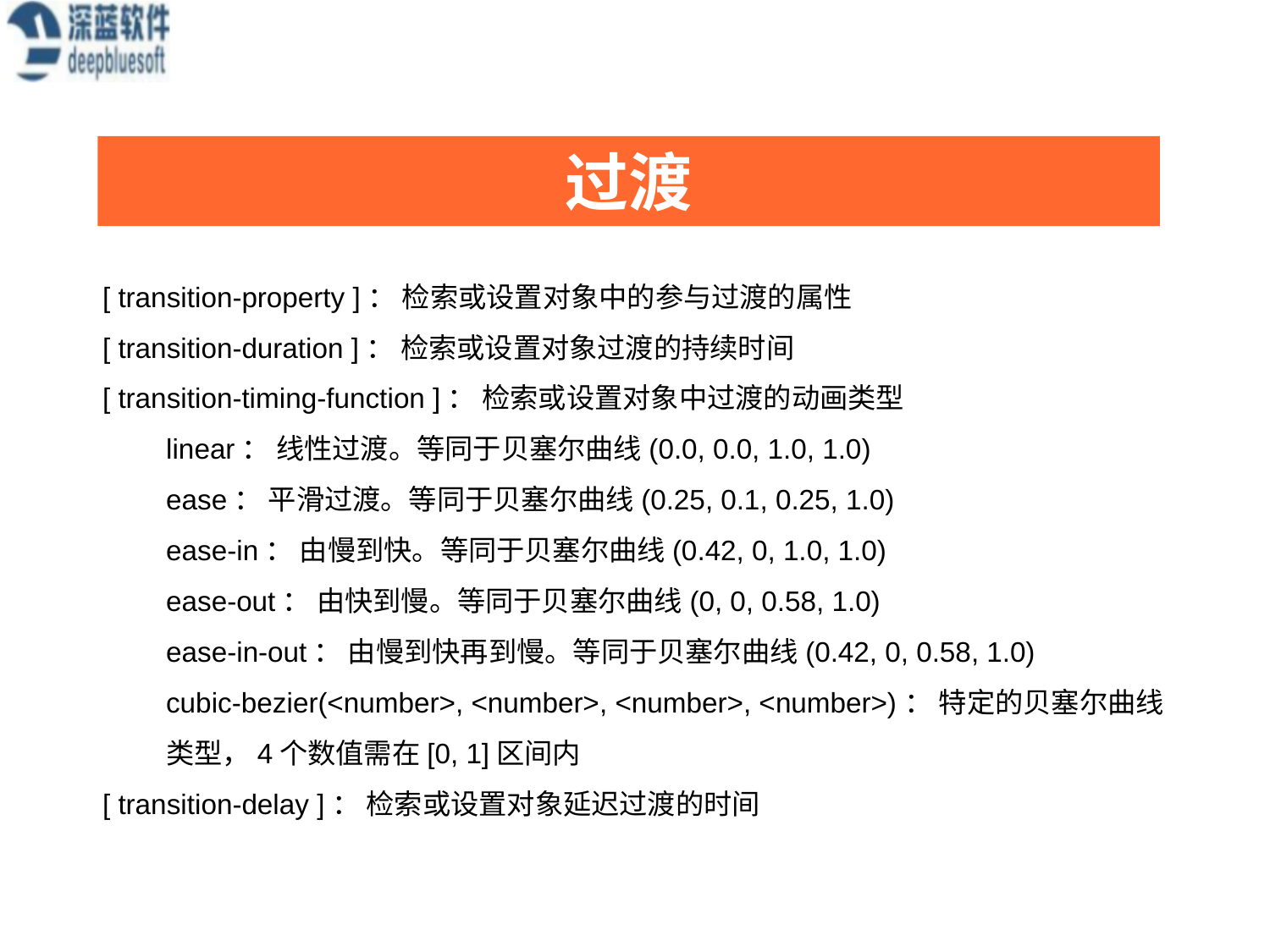

过渡

[ transition-property ]： 检索或设置对象中的参与过渡的属性
[ transition-duration ]： 检索或设置对象过渡的持续时间
[ transition-timing-function ]： 检索或设置对象中过渡的动画类型
linear： 线性过渡。等同于贝塞尔曲线(0.0, 0.0, 1.0, 1.0)
ease： 平滑过渡。等同于贝塞尔曲线(0.25, 0.1, 0.25, 1.0)
ease-in： 由慢到快。等同于贝塞尔曲线(0.42, 0, 1.0, 1.0)
ease-out： 由快到慢。等同于贝塞尔曲线(0, 0, 0.58, 1.0)
ease-in-out： 由慢到快再到慢。等同于贝塞尔曲线(0.42, 0, 0.58, 1.0)
cubic-bezier(<number>, <number>, <number>, <number>)： 特定的贝塞尔曲线类型，4个数值需在[0, 1]区间内
[ transition-delay ]： 检索或设置对象延迟过渡的时间